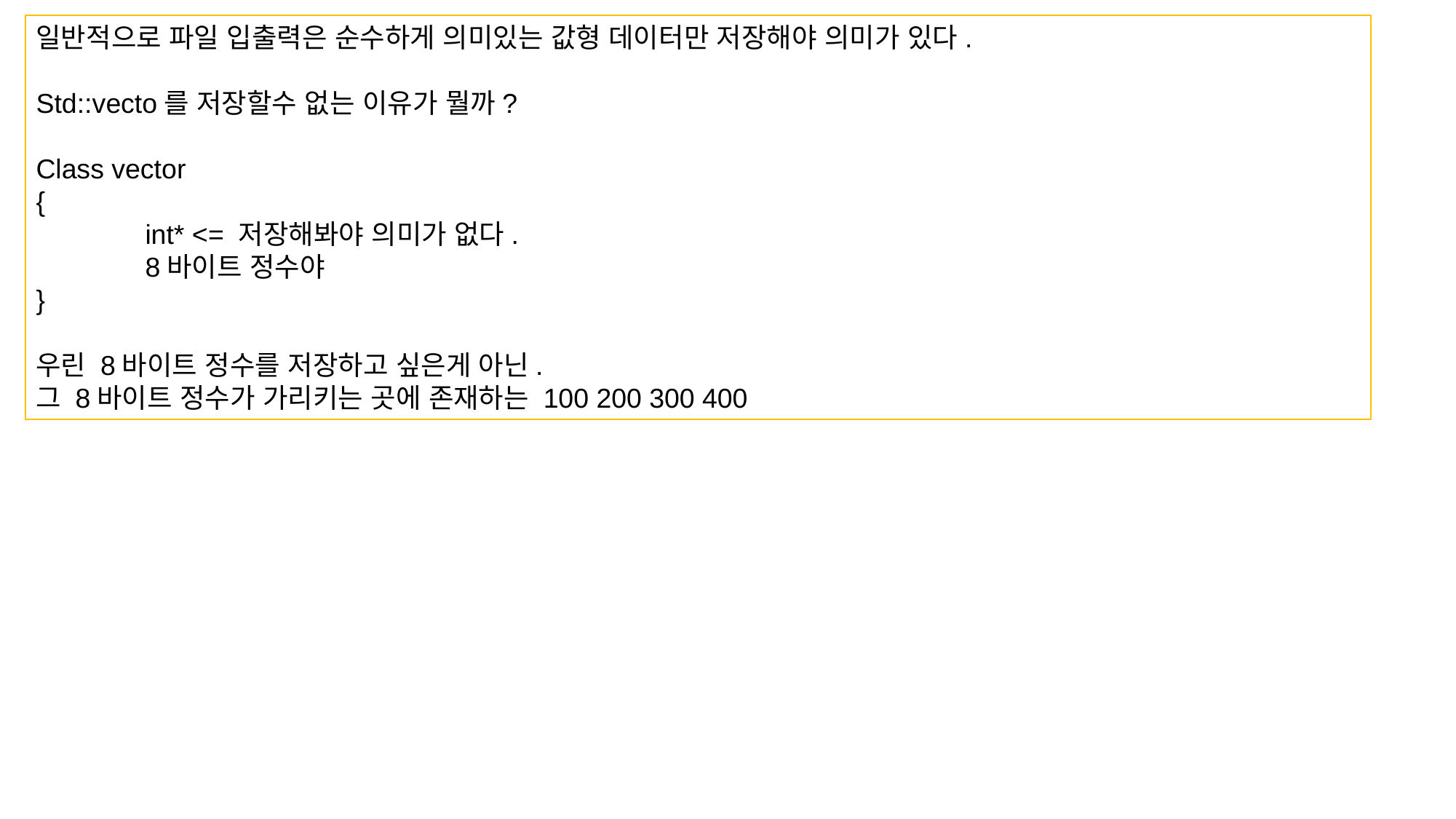

일반적으로 파일 입출력은 순수하게 의미있는 값형 데이터만 저장해야 의미가 있다.

Std::vecto를 저장할수 없는 이유가 뭘까?

Class vector
{
	int* <= 저장해봐야 의미가 없다.
	8바이트 정수야
}

우린 8바이트 정수를 저장하고 싶은게 아닌.
그 8바이트 정수가 가리키는 곳에 존재하는 100 200 300 400